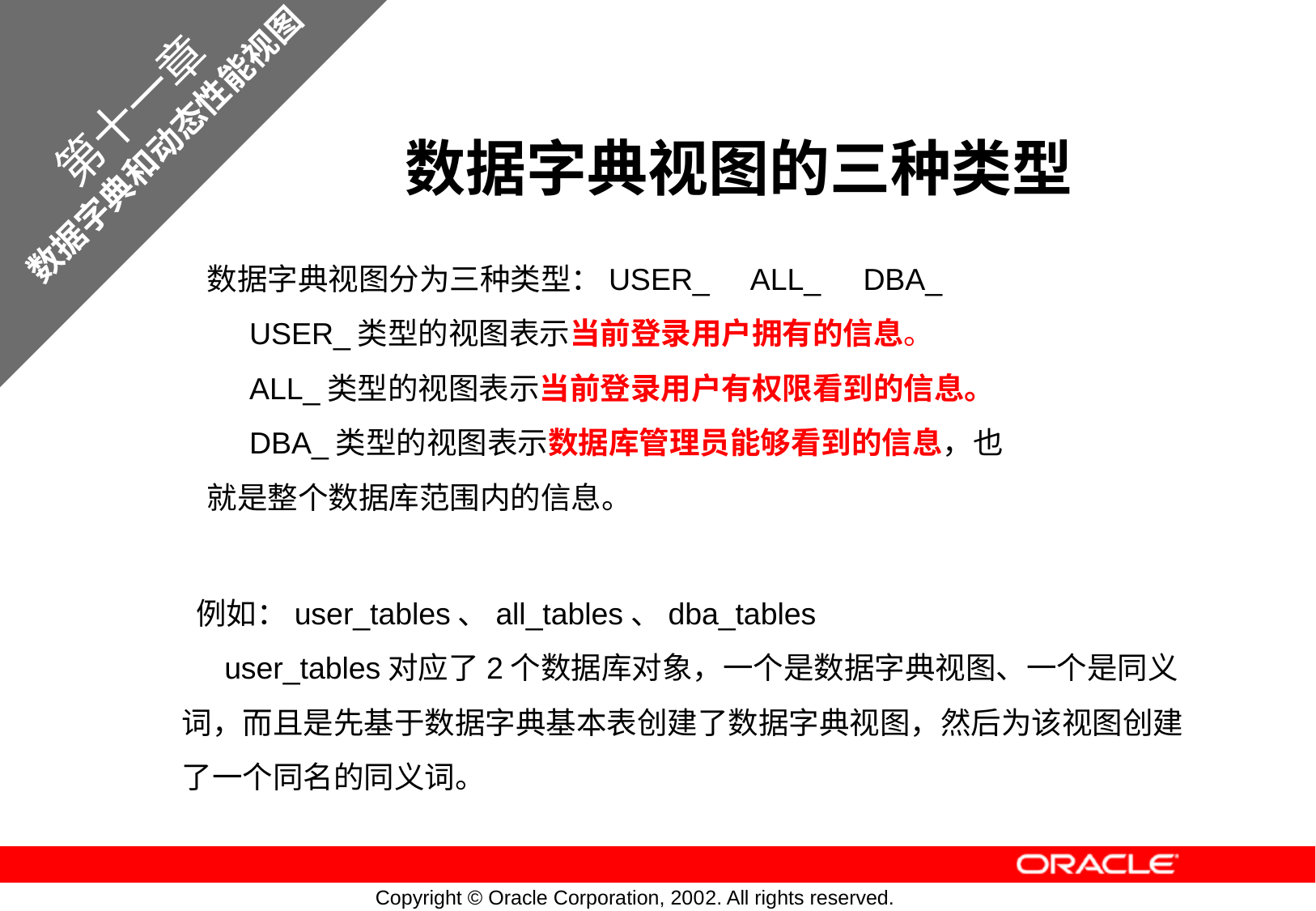

第十一章
数据字典和动态性能视图
数据字典视图的三种类型
数据字典视图分为三种类型：USER_     ALL_     DBA_
     USER_类型的视图表示当前登录用户拥有的信息。
     ALL_类型的视图表示当前登录用户有权限看到的信息。
     DBA_类型的视图表示数据库管理员能够看到的信息，也
就是整个数据库范围内的信息。
 例如：user_tables、all_tables、dba_tables
     user_tables对应了2个数据库对象，一个是数据字典视图、一个是同义词，而且是先基于数据字典基本表创建了数据字典视图，然后为该视图创建了一个同名的同义词。